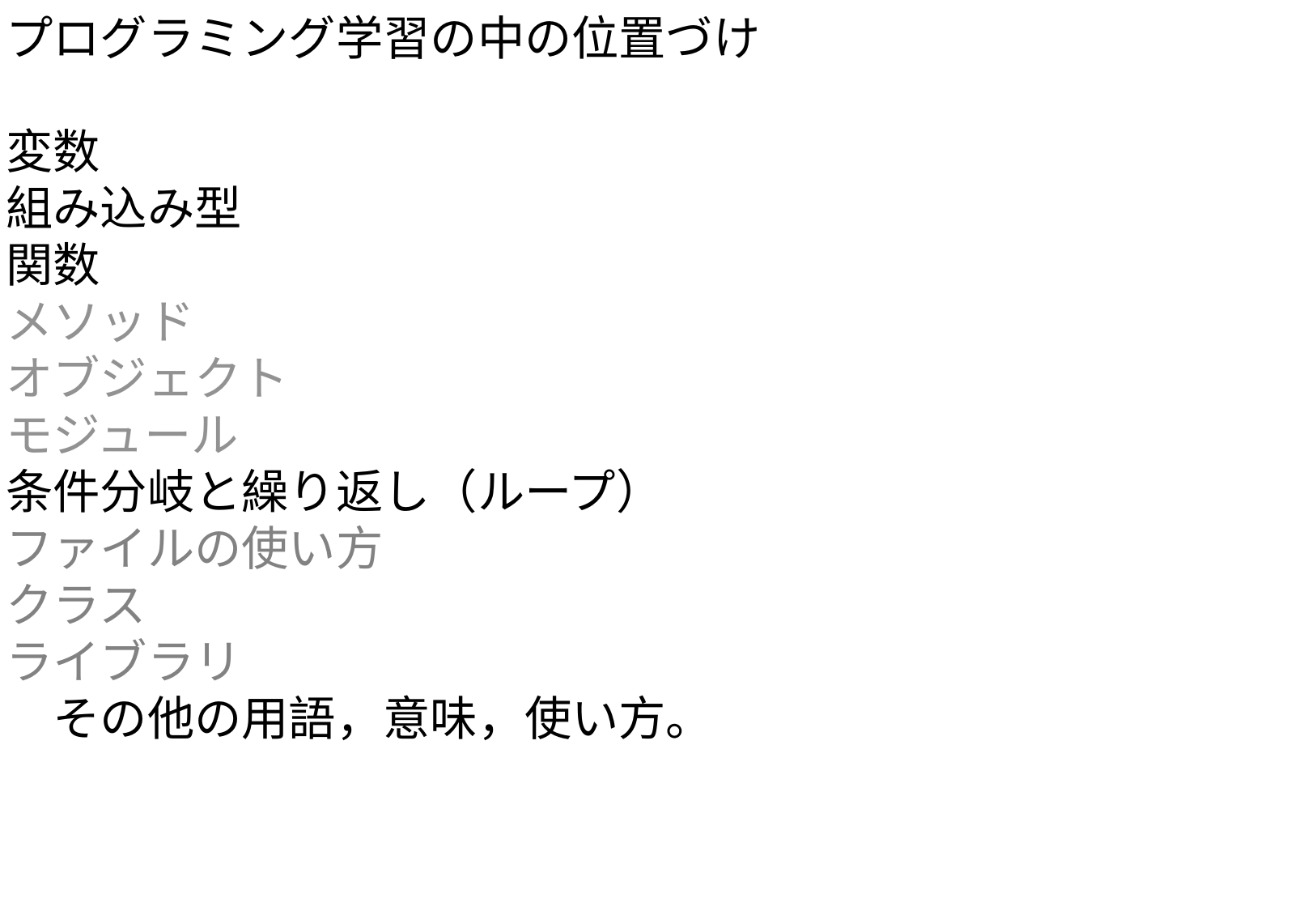

プログラミング学習の中の位置づけ

変数
組み込み型
関数
メソッド
オブジェクト
モジュール
条件分岐と繰り返し（ループ）
ファイルの使い方
クラス
ライブラリ
　その他の用語，意味，使い方。